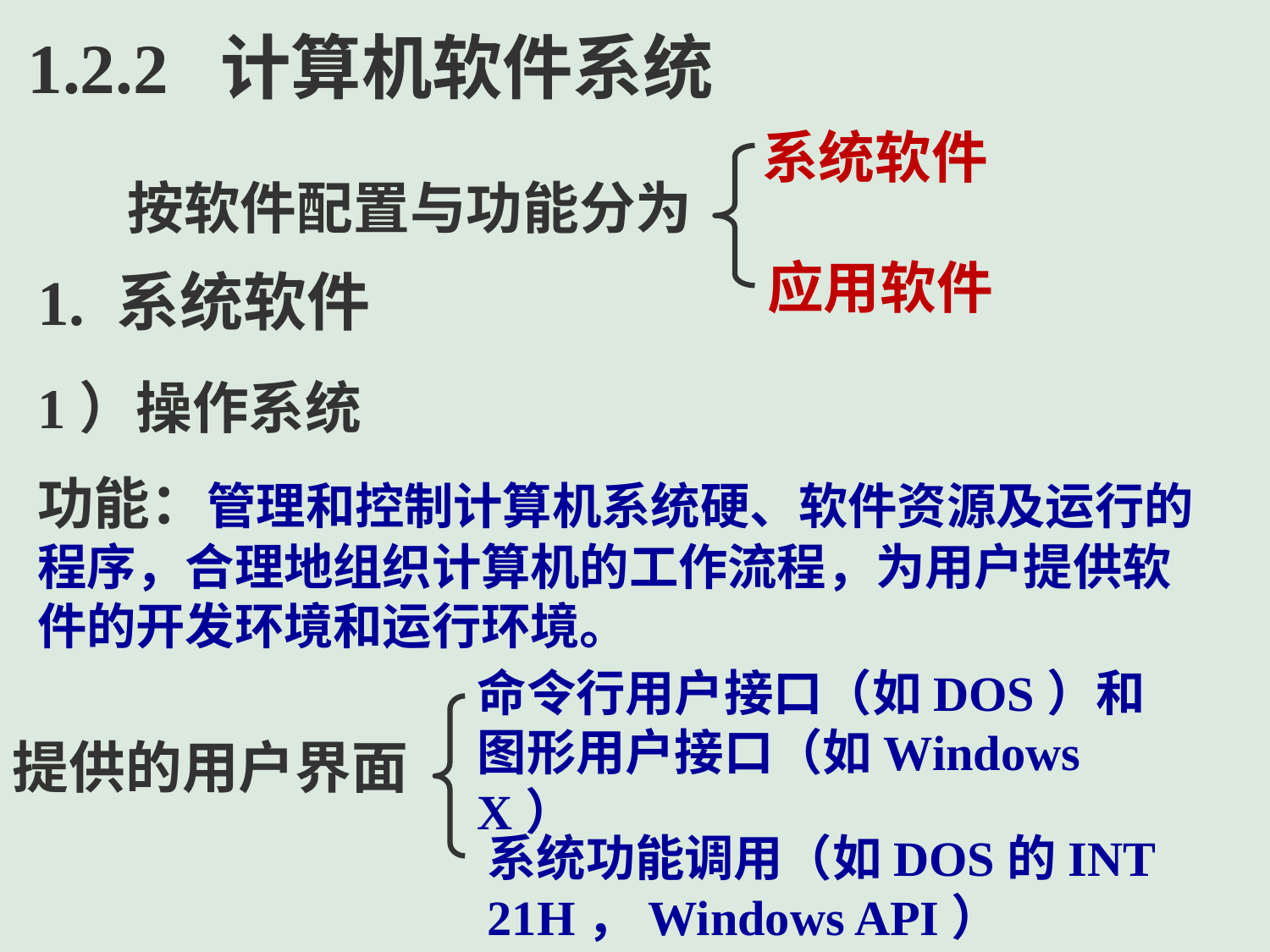

1.2.2  计算机软件系统
系统软件

按软件配置与功能分为
应用软件
1. 系统软件
1）操作系统
功能：管理和控制计算机系统硬、软件资源及运行的程序，合理地组织计算机的工作流程，为用户提供软件的开发环境和运行环境。
命令行用户接口（如DOS）和图形用户接口（如Windows X）

提供的用户界面
系统功能调用（如DOS的INT 21H，Windows API）
25